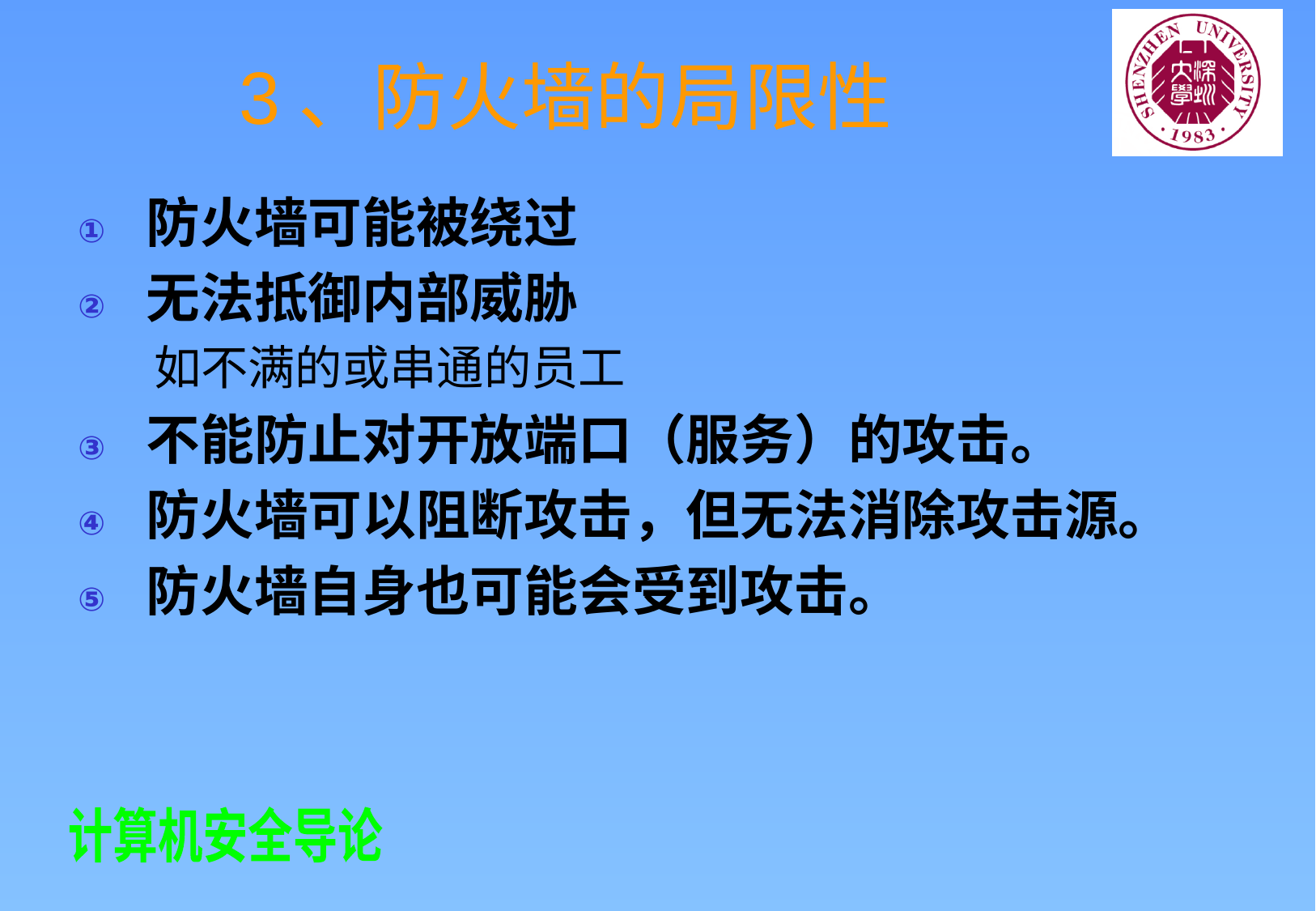

# 3、防火墙的局限性
防火墙可能被绕过
无法抵御内部威胁
如不满的或串通的员工
不能防止对开放端口（服务）的攻击。
防火墙可以阻断攻击，但无法消除攻击源。
防火墙自身也可能会受到攻击。